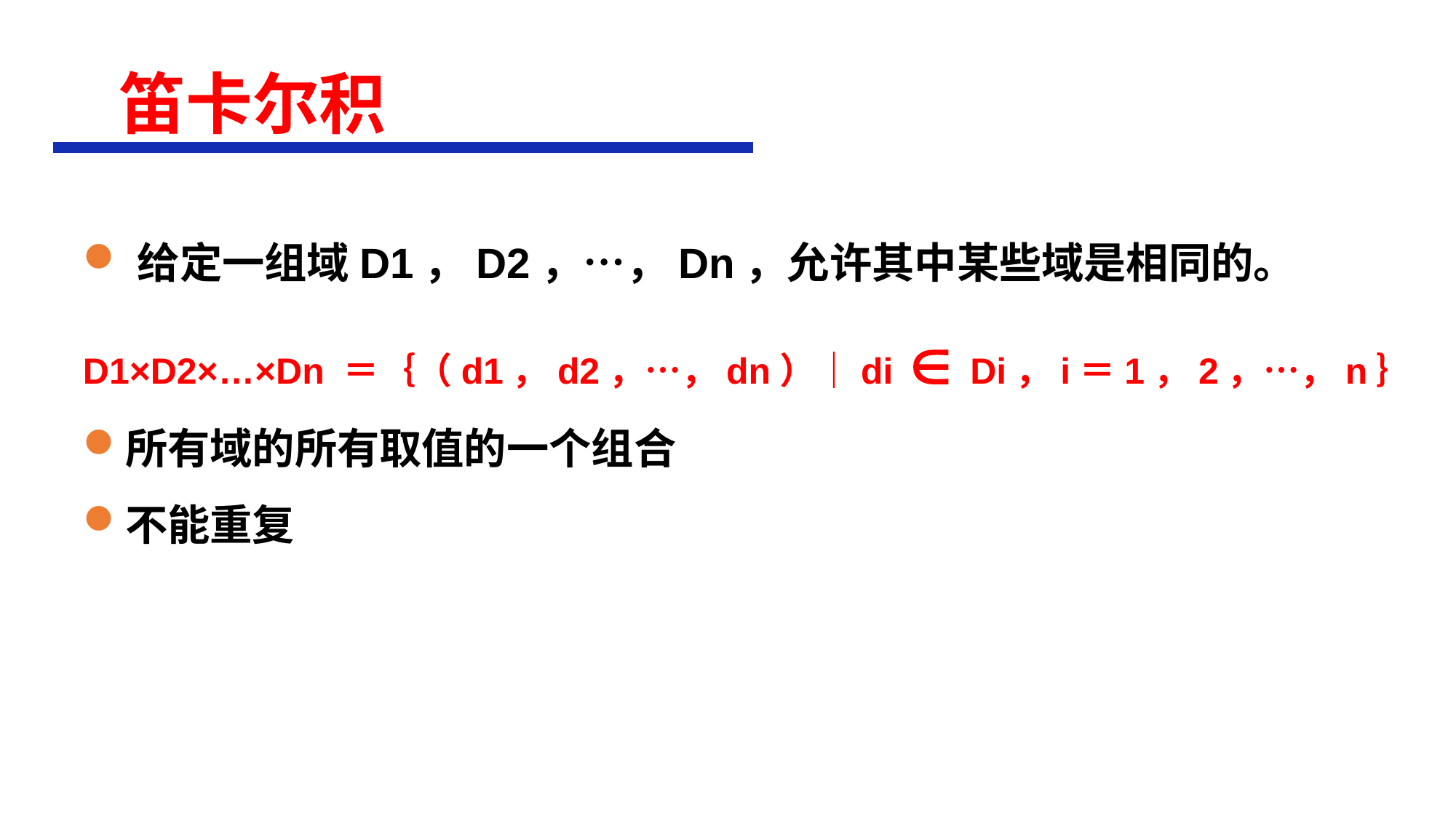

# 笛卡尔积
给定一组域D1，D2，…，Dn，允许其中某些域是相同的。
D1×D2×…×Dn ＝｛（d1，d2，…，dn）｜di ∈ Di，i＝1，2，…，n｝
所有域的所有取值的一个组合
不能重复